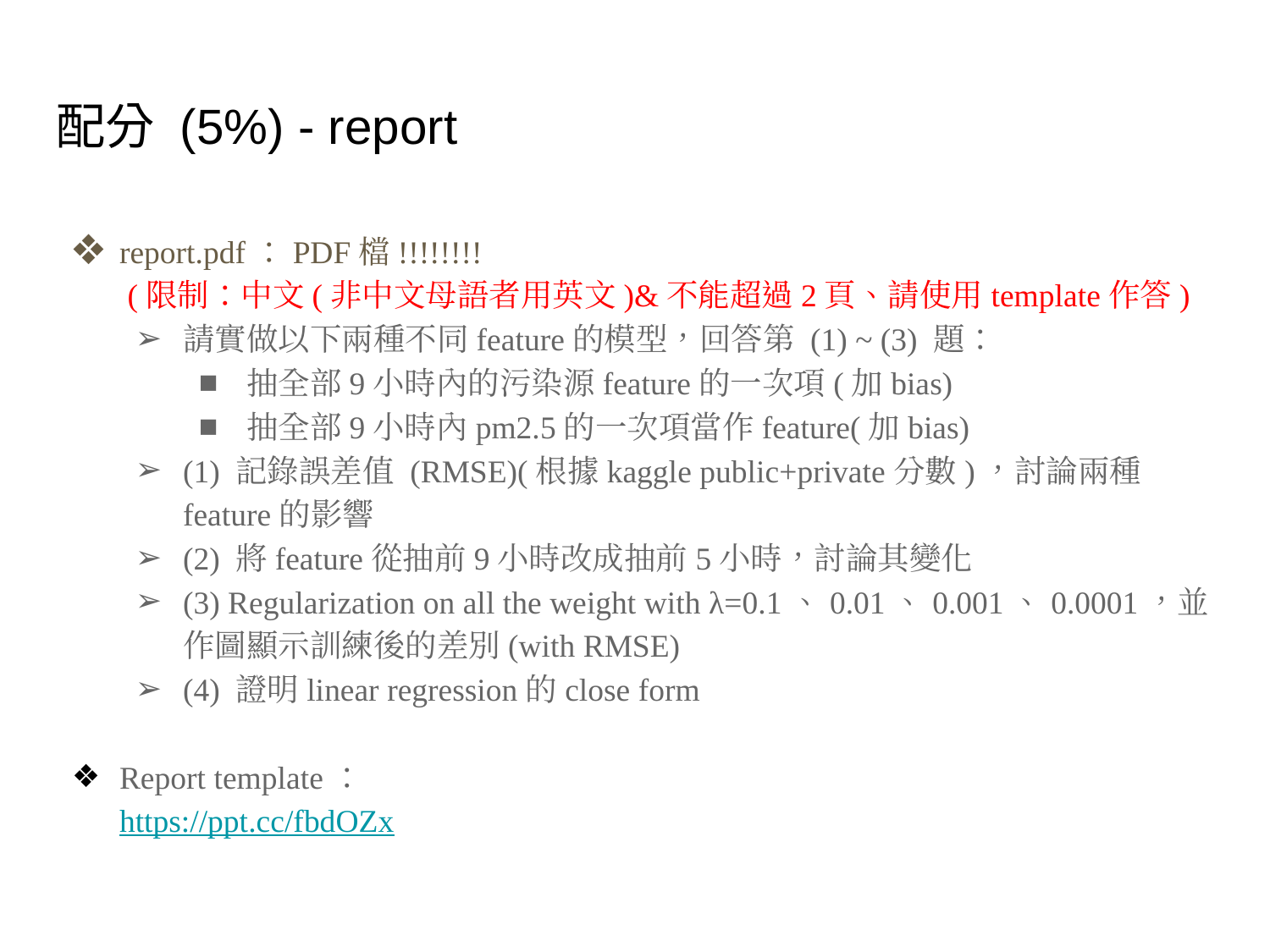

# 配分 (5%) - report
report.pdf：PDF檔!!!!!!!!
 (限制：中文(非中文母語者用英文)&不能超過2頁、請使用template作答)
請實做以下兩種不同feature的模型，回答第 (1) ~ (3) 題：
抽全部9小時內的污染源feature的一次項(加bias)
抽全部9小時內pm2.5的一次項當作feature(加bias)
(1) 記錄誤差值 (RMSE)(根據kaggle public+private分數)，討論兩種feature的影響
(2) 將feature從抽前9小時改成抽前5小時，討論其變化
(3) Regularization on all the weight with λ=0.1、0.01、0.001、0.0001，並作圖顯示訓練後的差別(with RMSE)
(4) 證明linear regression的close form
Report template：
https://ppt.cc/fbdOZx